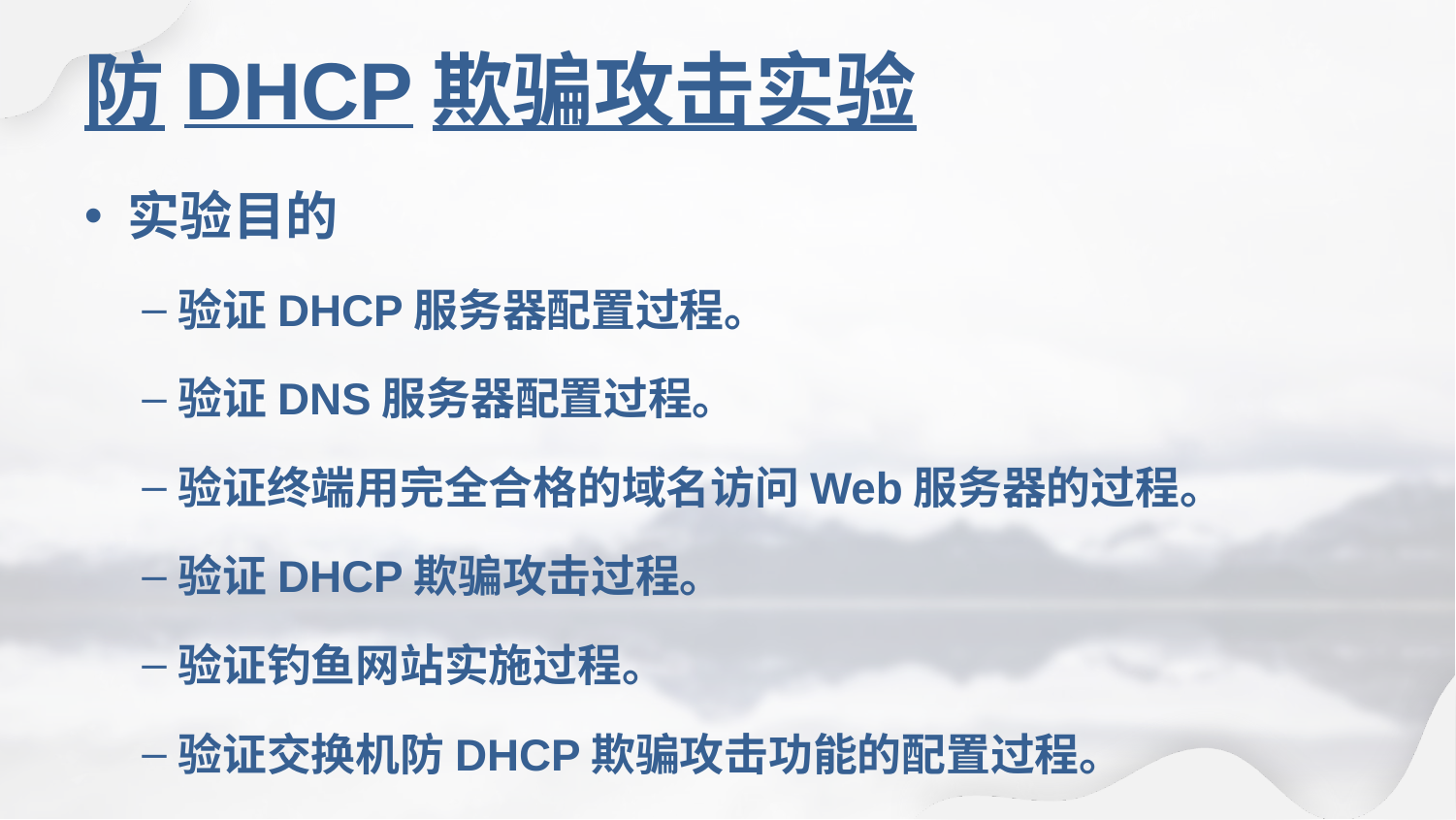

# 防DHCP欺骗攻击实验
实验目的
验证DHCP服务器配置过程。
验证DNS服务器配置过程。
验证终端用完全合格的域名访问Web服务器的过程。
验证DHCP欺骗攻击过程。
验证钓鱼网站实施过程。
验证交换机防DHCP欺骗攻击功能的配置过程。